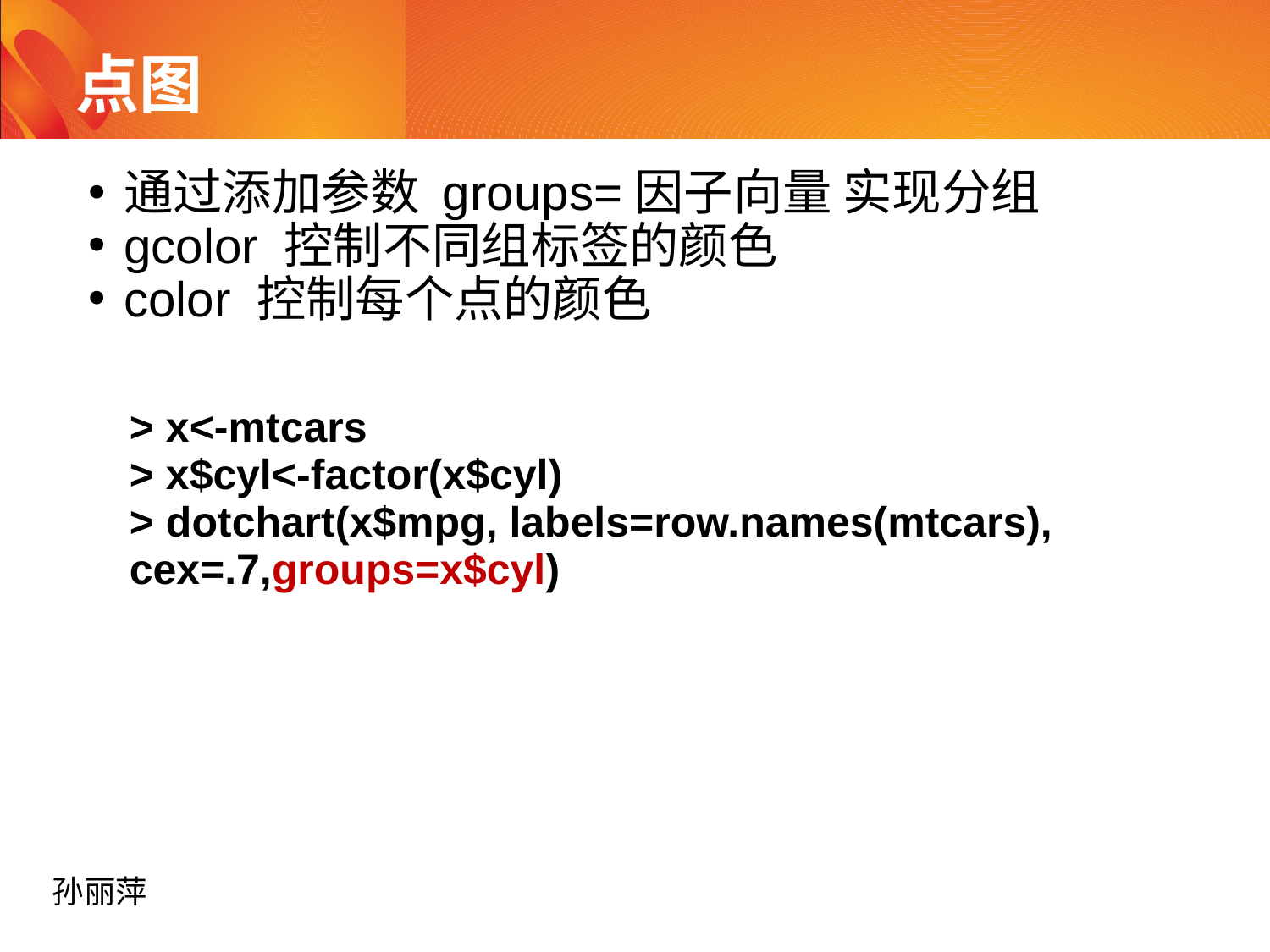

# 点图
通过添加参数 groups=因子向量 实现分组
gcolor 控制不同组标签的颜色
color 控制每个点的颜色

| > x<-mtcars > x$cyl<-factor(x$cyl) > dotchart(x$mpg, labels=row.names(mtcars), cex=.7,groups=x$cyl) |
| --- |
9